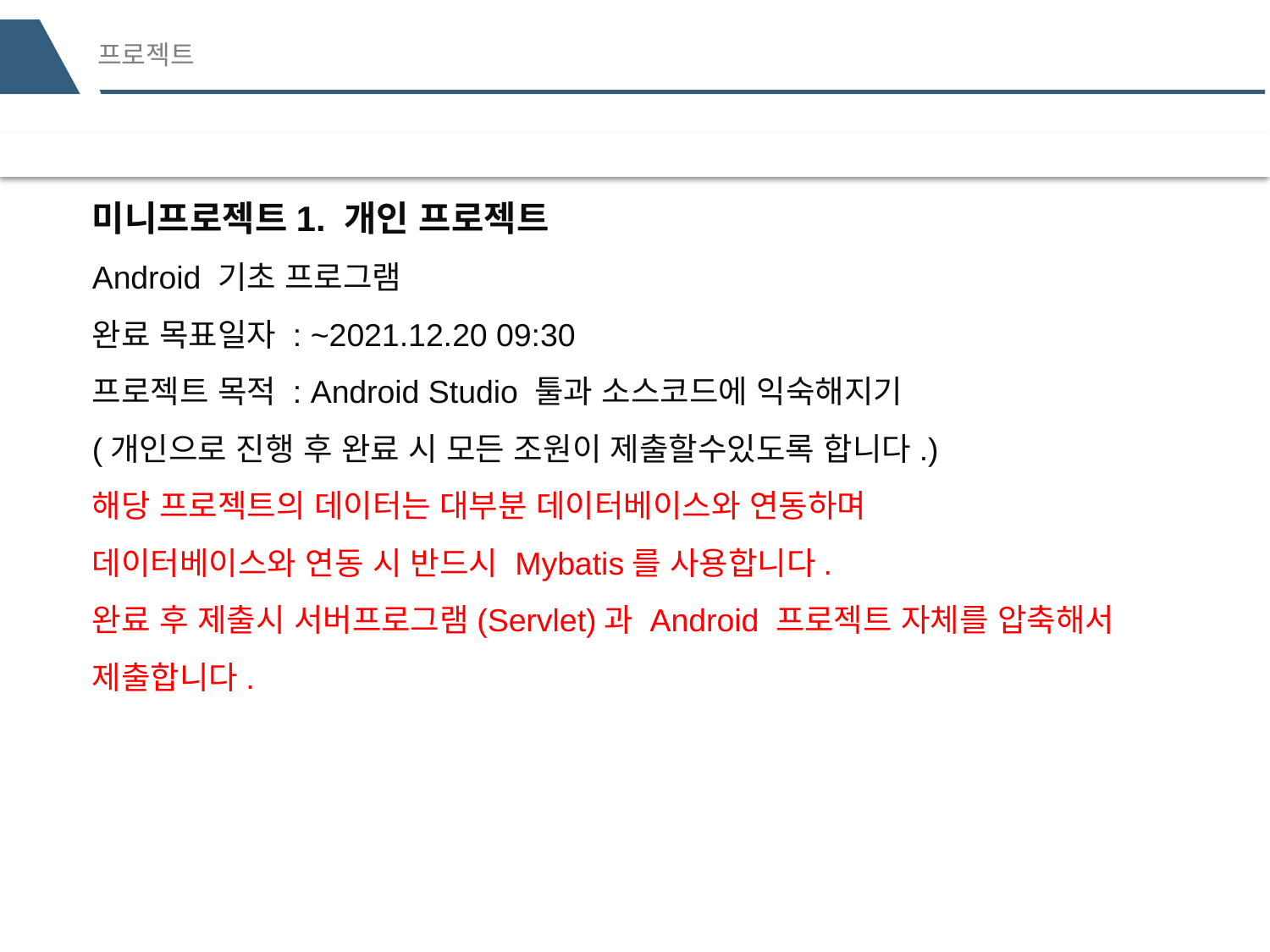

# 프로젝트
미니프로젝트1. 개인 프로젝트
Android 기초 프로그램
완료 목표일자 : ~2021.12.20 09:30
프로젝트 목적 : Android Studio 툴과 소스코드에 익숙해지기
(개인으로 진행 후 완료 시 모든 조원이 제출할수있도록 합니다.)
해당 프로젝트의 데이터는 대부분 데이터베이스와 연동하며
데이터베이스와 연동 시 반드시 Mybatis를 사용합니다.
완료 후 제출시 서버프로그램(Servlet)과 Android 프로젝트 자체를 압축해서 제출합니다.